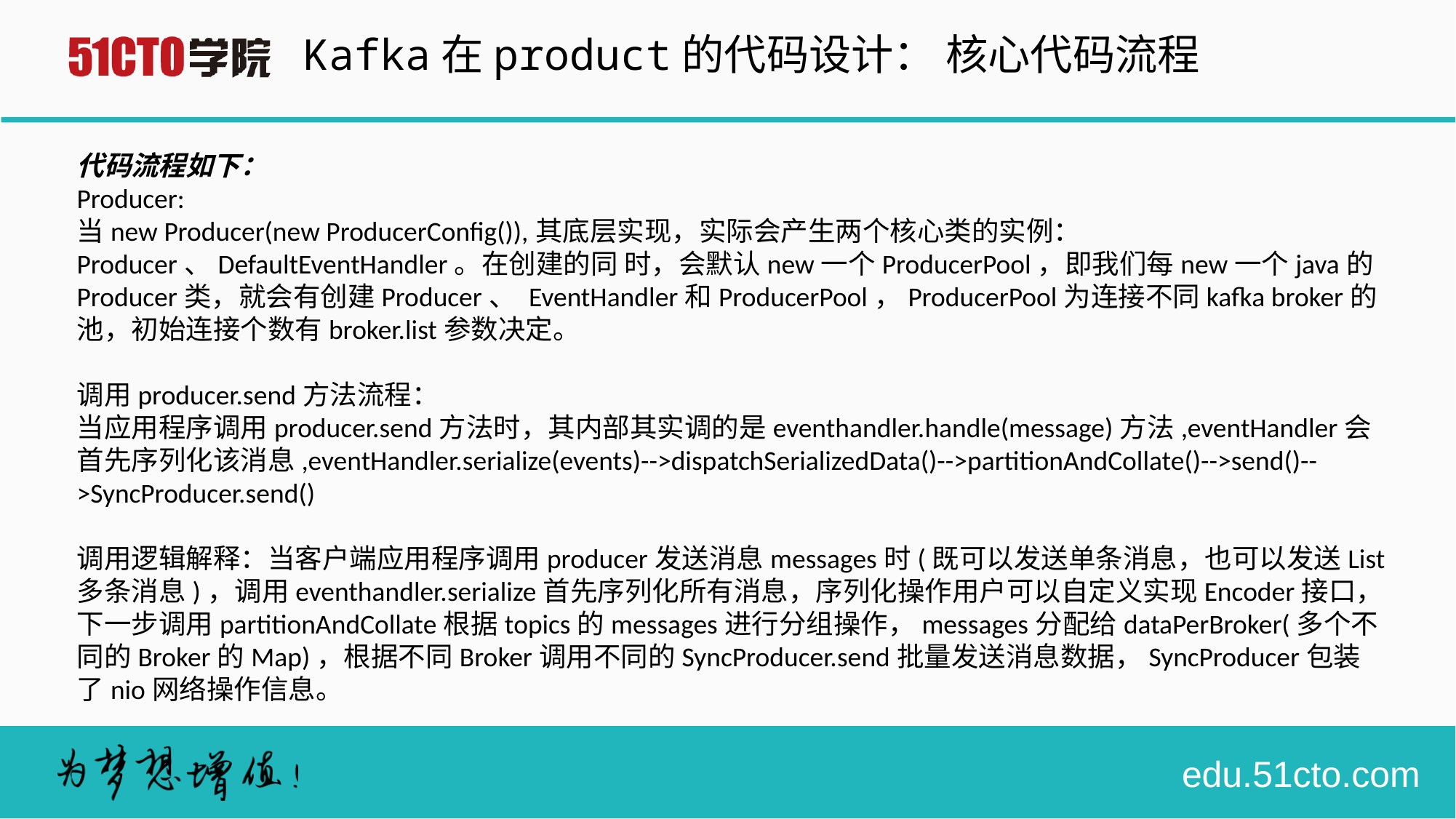

Kafka在product的代码设计： 核心代码流程
代码流程如下：
Producer:
当new Producer(new ProducerConfig()),其底层实现，实际会产生两个核心类的实例：Producer、DefaultEventHandler。在创建的同 时，会默认new一个ProducerPool，即我们每new一个java的Producer类，就会有创建Producer、 EventHandler和ProducerPool，ProducerPool为连接不同kafka broker的池，初始连接个数有broker.list参数决定。

调用producer.send方法流程：
当应用程序调用producer.send方法时，其内部其实调的是eventhandler.handle(message)方法,eventHandler会首先序列化该消息,eventHandler.serialize(events)-->dispatchSerializedData()-->partitionAndCollate()-->send()-->SyncProducer.send()
调用逻辑解释：当客户端应用程序调用producer发送消息messages时(既可以发送单条消息，也可以发送List多条消息)，调用eventhandler.serialize首先序列化所有消息，序列化操作用户可以自定义实现Encoder接口，下一步调用partitionAndCollate根据topics的messages进行分组操作，messages分配给dataPerBroker(多个不同的Broker的Map)，根据不同Broker调用不同的SyncProducer.send批量发送消息数据，SyncProducer包装了nio网络操作信息。